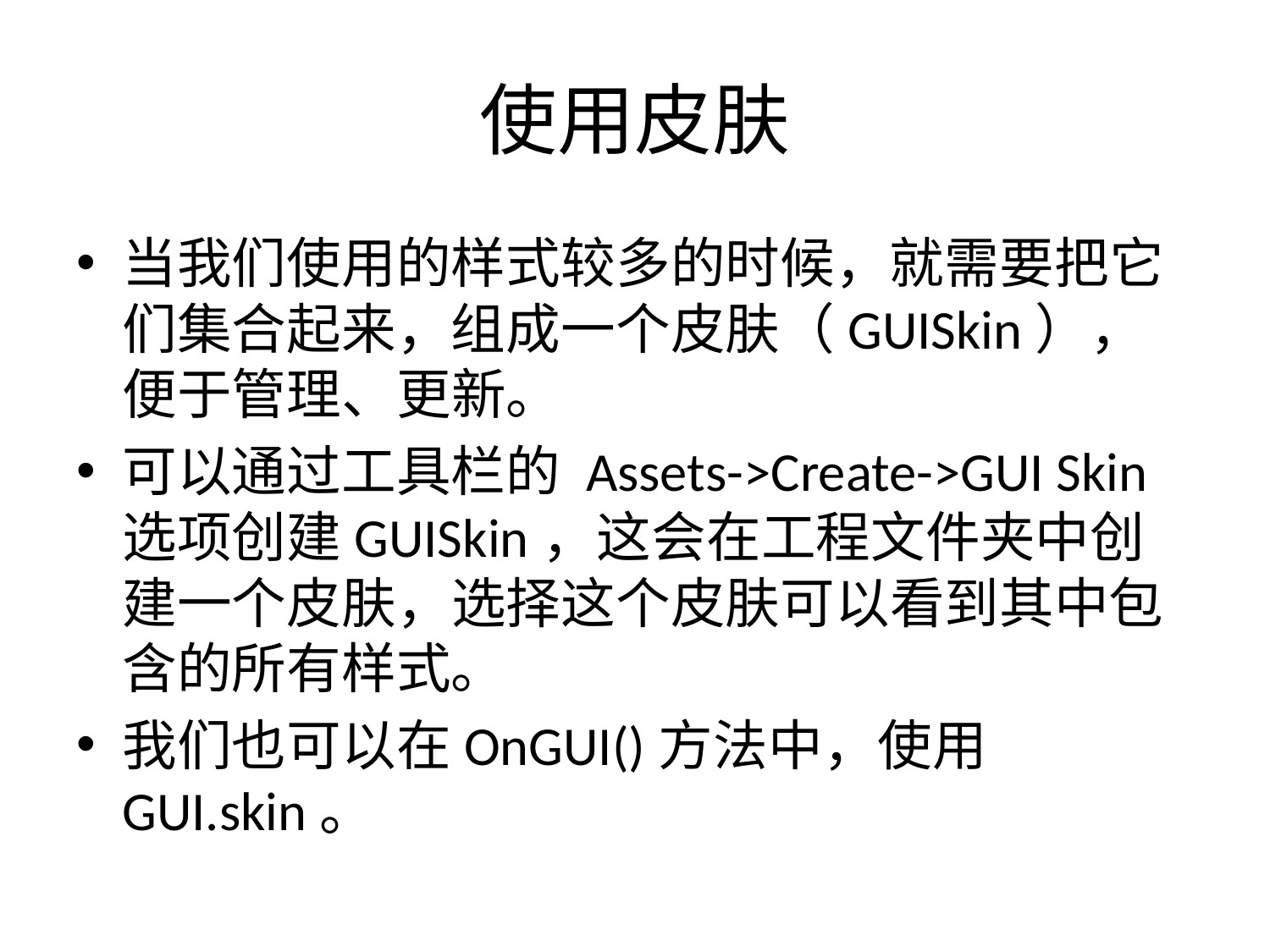

# 使用皮肤
当我们使用的样式较多的时候，就需要把它们集合起来，组成一个皮肤（GUISkin），便于管理、更新。
可以通过工具栏的 Assets->Create->GUI Skin选项创建GUISkin，这会在工程文件夹中创建一个皮肤，选择这个皮肤可以看到其中包含的所有样式。
我们也可以在OnGUI()方法中，使用GUI.skin。